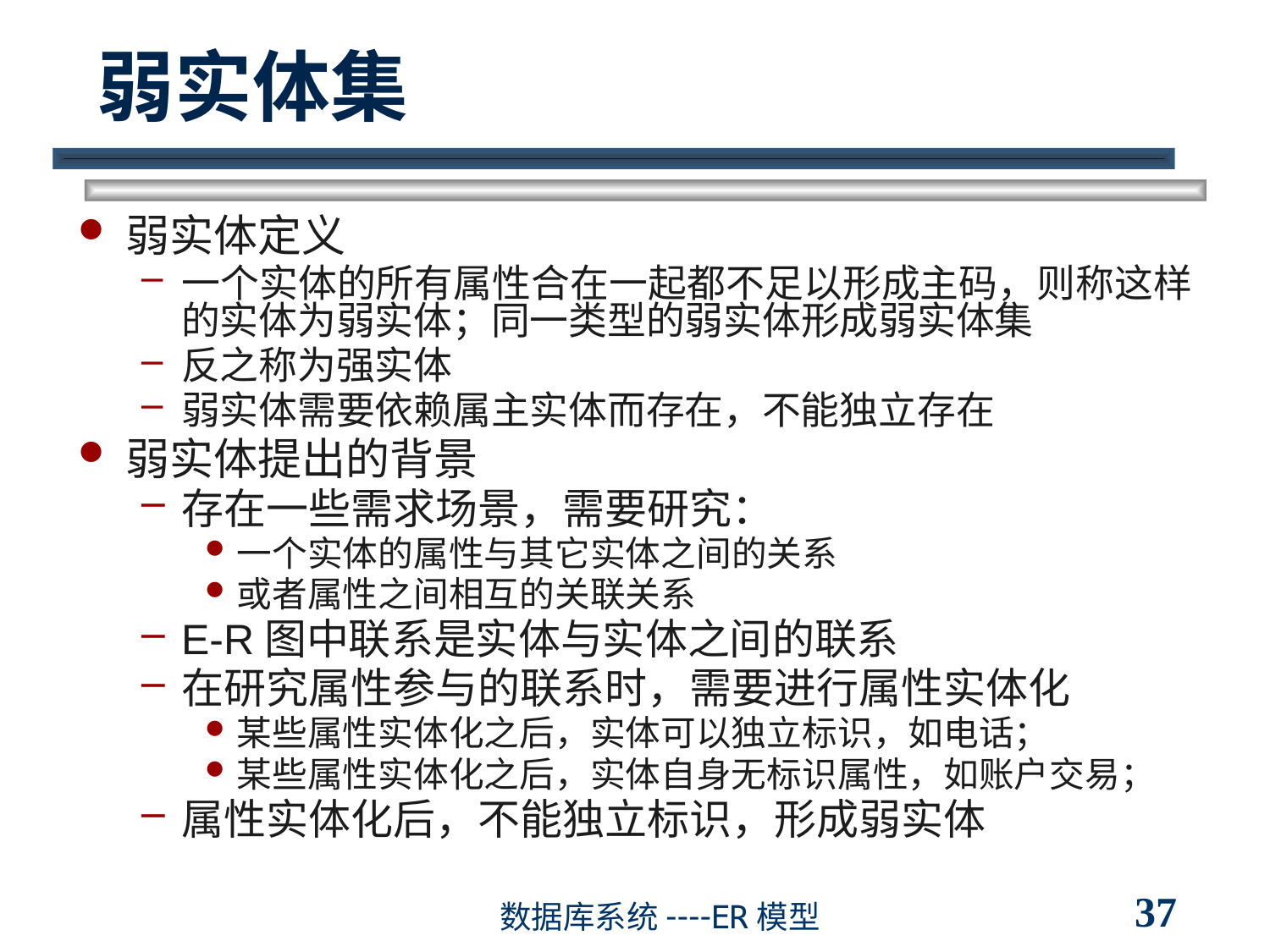

# 弱实体集
弱实体定义
一个实体的所有属性合在一起都不足以形成主码，则称这样的实体为弱实体；同一类型的弱实体形成弱实体集
反之称为强实体
弱实体需要依赖属主实体而存在，不能独立存在
弱实体提出的背景
存在一些需求场景，需要研究：
一个实体的属性与其它实体之间的关系
或者属性之间相互的关联关系
E-R图中联系是实体与实体之间的联系
在研究属性参与的联系时，需要进行属性实体化
某些属性实体化之后，实体可以独立标识，如电话；
某些属性实体化之后，实体自身无标识属性，如账户交易；
属性实体化后，不能独立标识，形成弱实体
37
数据库系统----ER模型